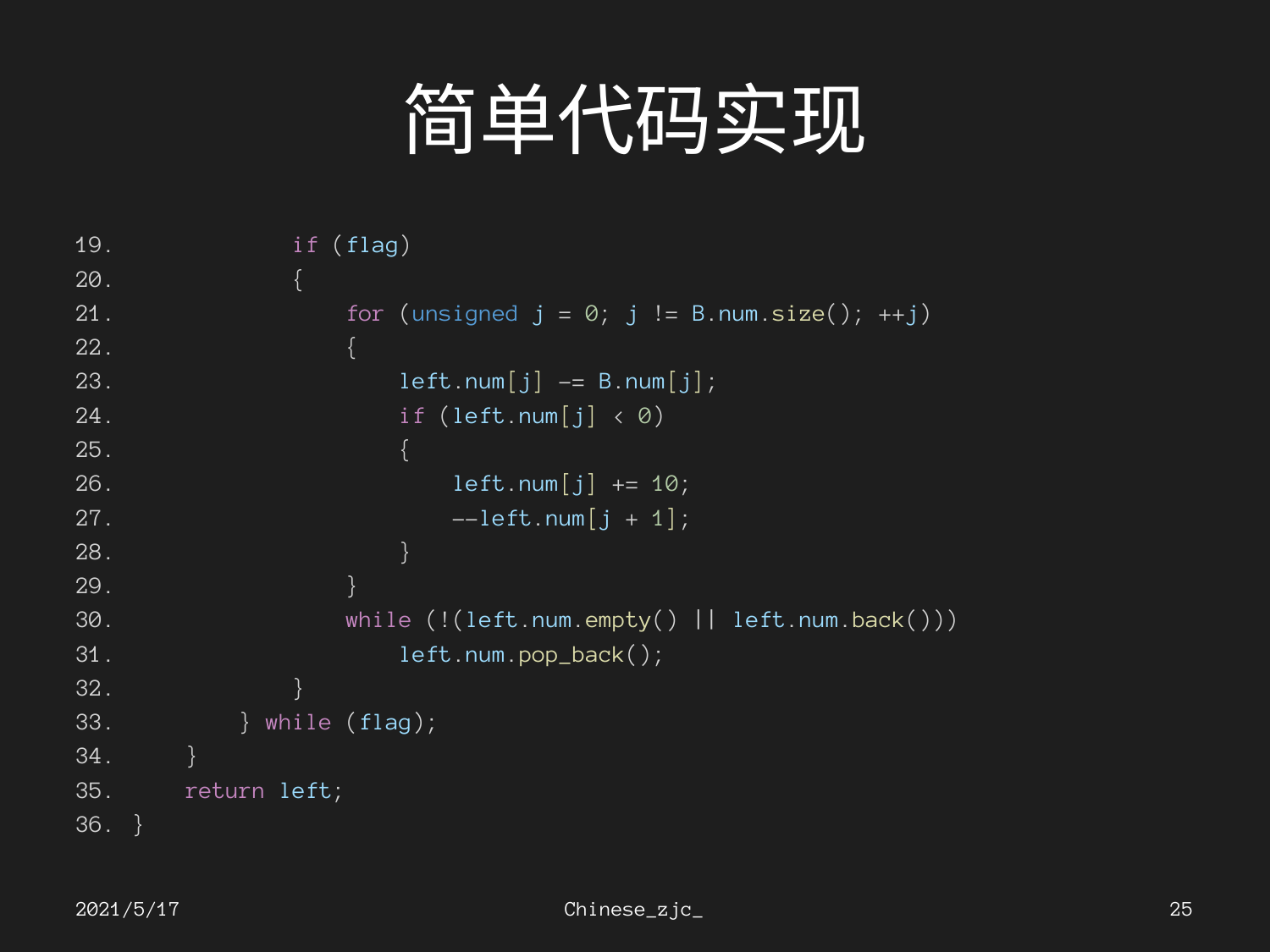

# 简单代码实现
             if (flag)
             {
                 for (unsigned j = 0; j != B.num.size(); ++j)
                 {
                     left.num[j] -= B.num[j];
                     if (left.num[j] < 0)
                     {
                         left.num[j] += 10;
                         --left.num[j + 1];
                     }
                 }
                 while (!(left.num.empty() || left.num.back()))
                     left.num.pop_back();
             }
         } while (flag);
     }
     return left;
 }
2021/5/17
Chinese_zjc_
25